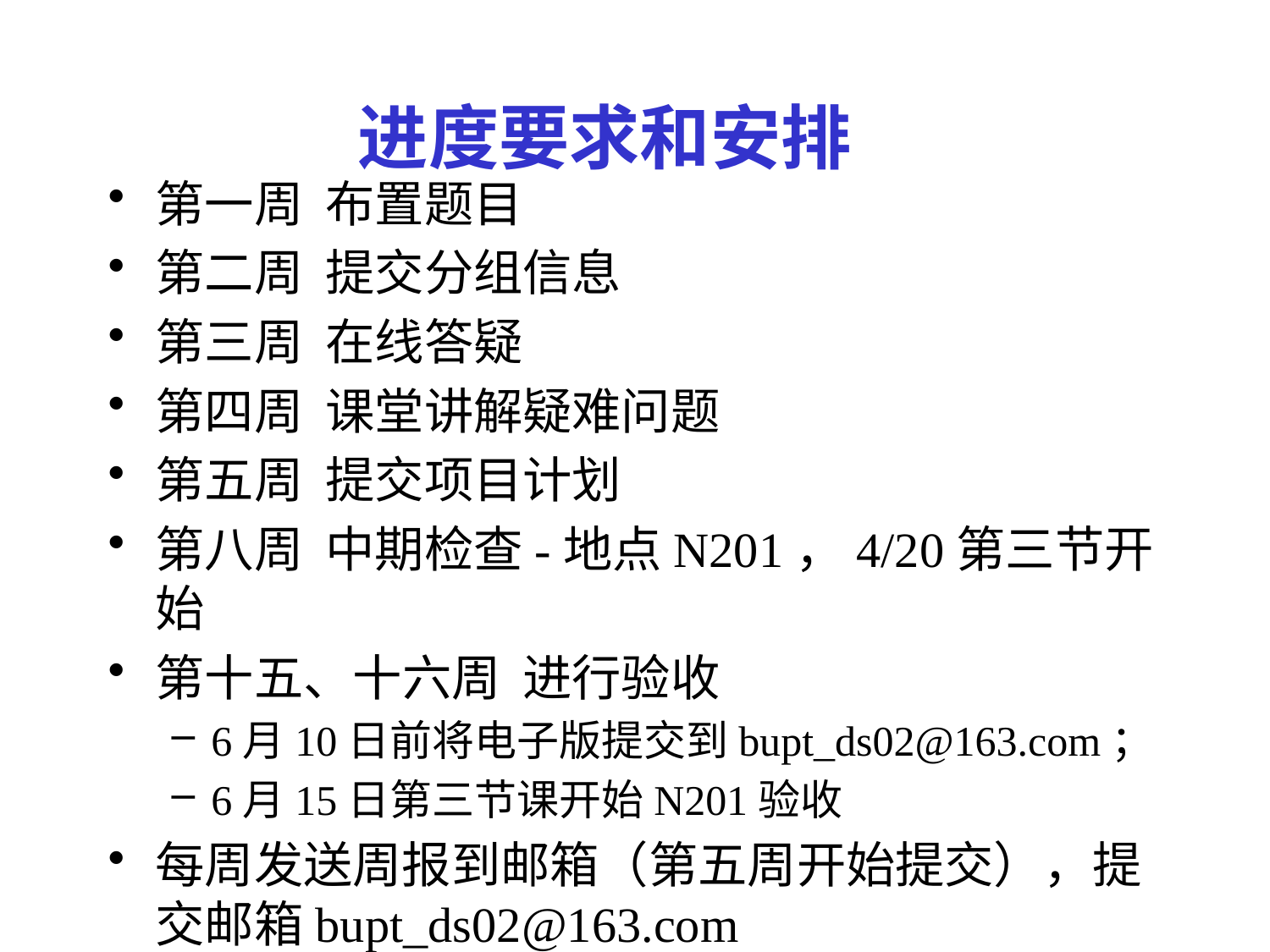

# 进度要求和安排
第一周  布置题目
第二周  提交分组信息
第三周  在线答疑
第四周  课堂讲解疑难问题
第五周  提交项目计划
第八周  中期检查-地点N201，4/20第三节开始
第十五、十六周  进行验收
6月10日前将电子版提交到bupt_ds02@163.com；
6月15日第三节课开始N201验收
每周发送周报到邮箱（第五周开始提交），提交邮箱bupt_ds02@163.com